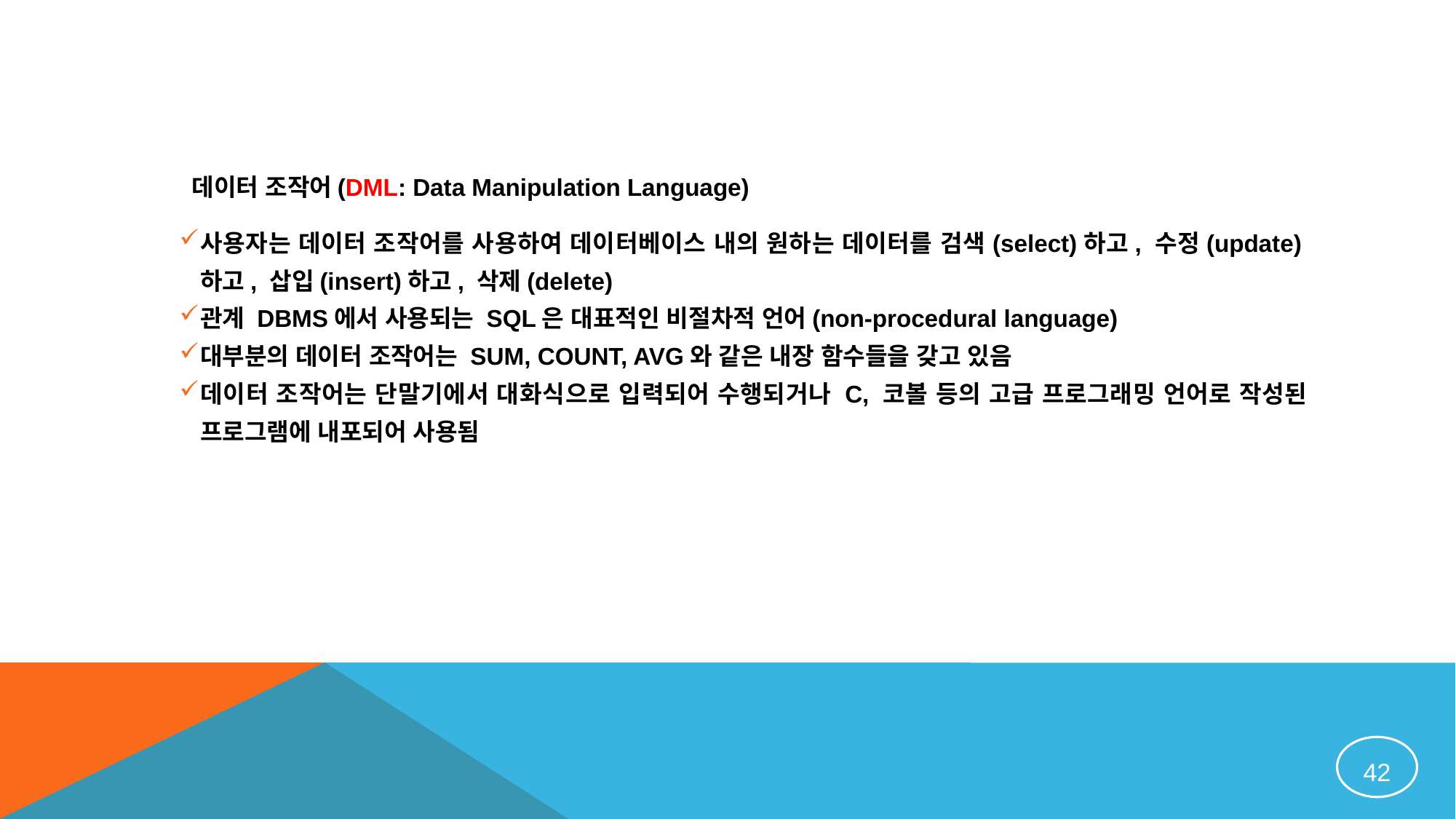

데이터 조작어(DML: Data Manipulation Language)
사용자는 데이터 조작어를 사용하여 데이터베이스 내의 원하는 데이터를 검색(select)하고, 수정(update)하고, 삽입(insert)하고, 삭제(delete)
관계 DBMS에서 사용되는 SQL은 대표적인 비절차적 언어(non-procedural language)
대부분의 데이터 조작어는 SUM, COUNT, AVG와 같은 내장 함수들을 갖고 있음
데이터 조작어는 단말기에서 대화식으로 입력되어 수행되거나 C, 코볼 등의 고급 프로그래밍 언어로 작성된 프로그램에 내포되어 사용됨
42